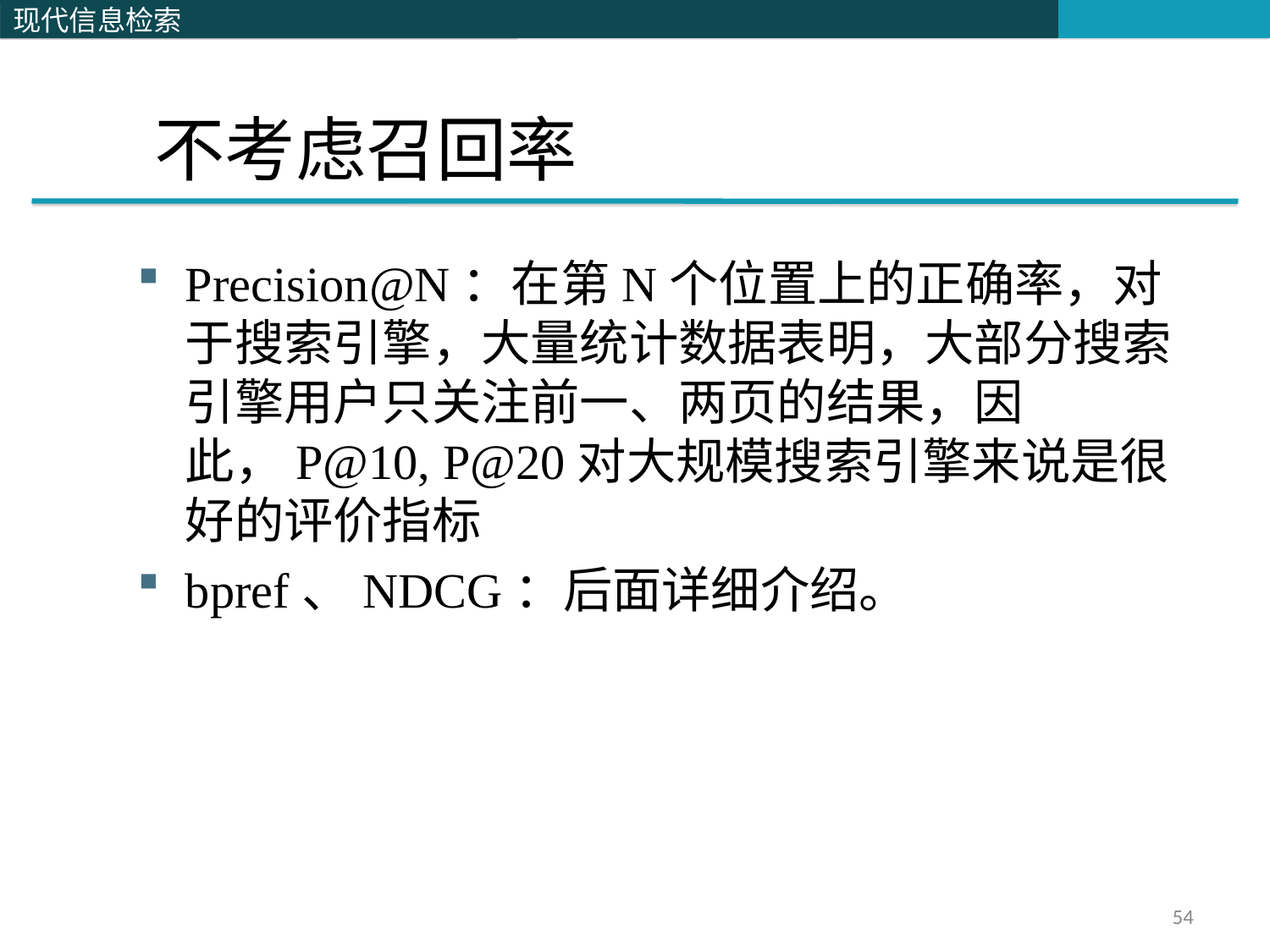

# 不考虑召回率
Precision@N：在第N个位置上的正确率，对于搜索引擎，大量统计数据表明，大部分搜索引擎用户只关注前一、两页的结果，因此，P@10, P@20对大规模搜索引擎来说是很好的评价指标
bpref、NDCG：后面详细介绍。

54